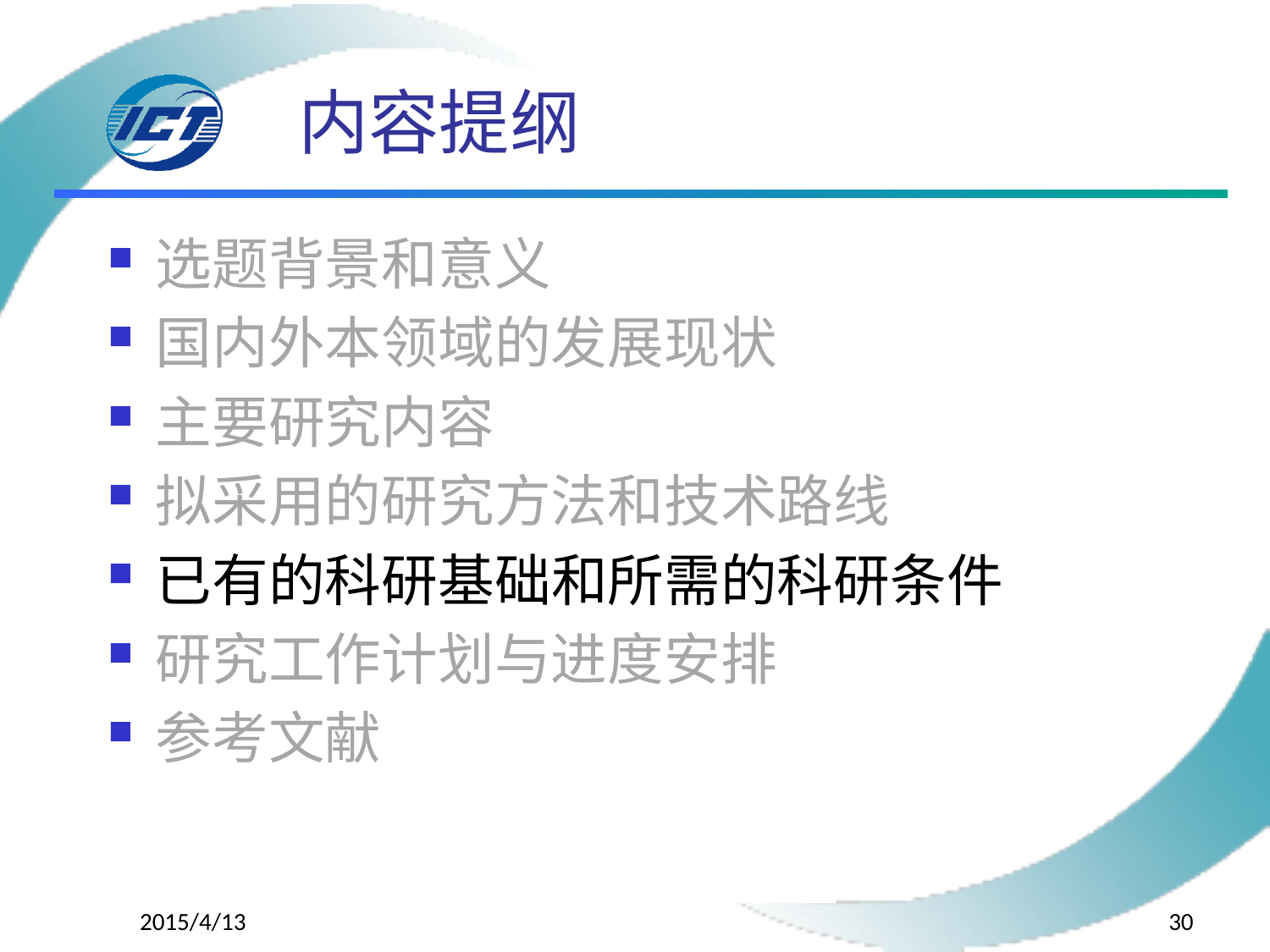

# 内容提纲
选题背景和意义
国内外本领域的发展现状
主要研究内容
拟采用的研究方法和技术路线
已有的科研基础和所需的科研条件
研究工作计划与进度安排
参考文献
2015/4/13
30